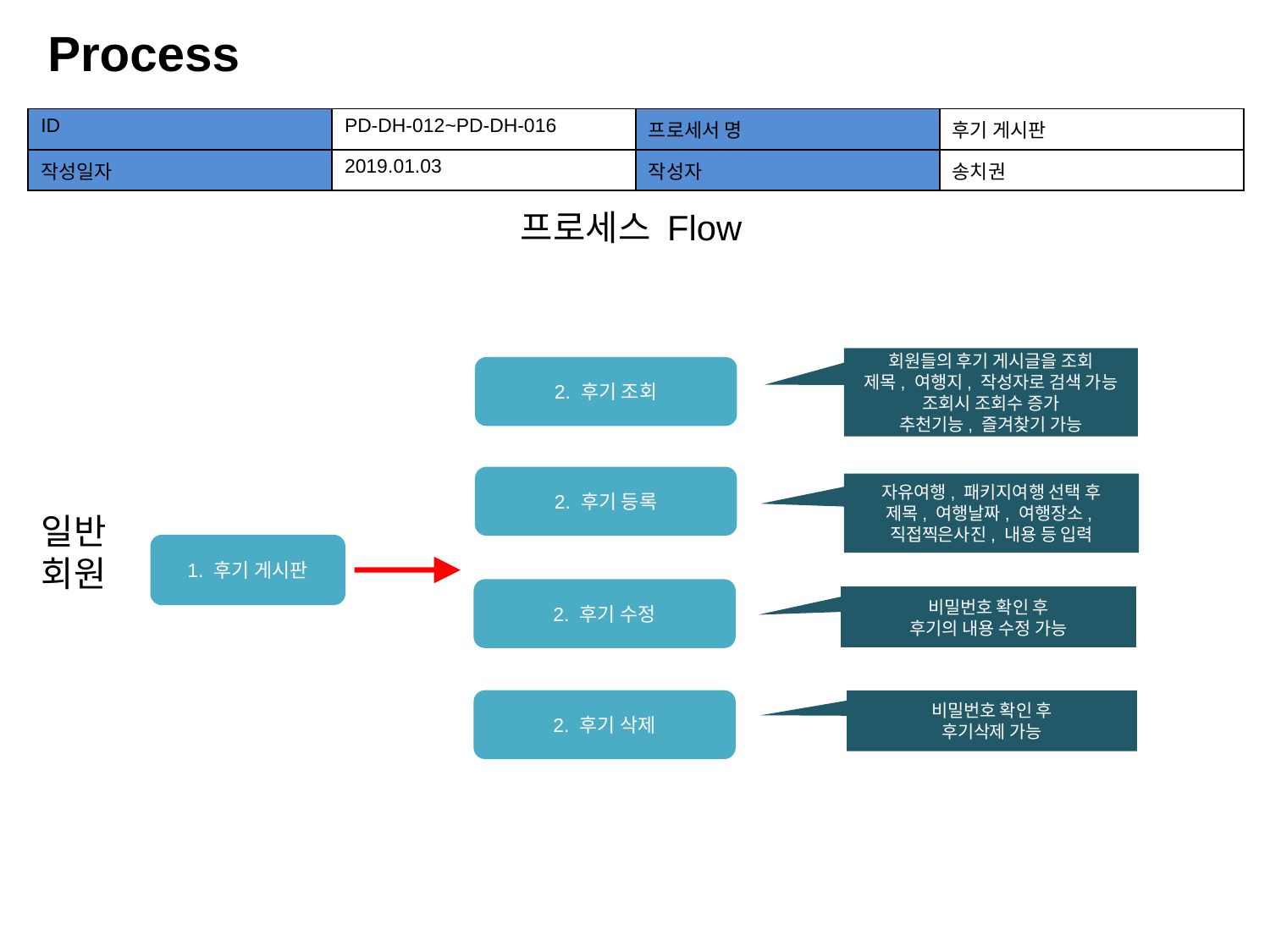

Process

| ID | PD-DH-012~PD-DH-016 | 프로세서 명 | 후기 게시판 |
| --- | --- | --- | --- |
| 작성일자 | 2019.01.03 | 작성자 | 송치권 |
프로세스 Flow
회원들의 후기 게시글을 조회
제목, 여행지, 작성자로 검색 가능
조회시 조회수 증가
추천기능, 즐겨찾기 가능
2. 후기 조회
2. 후기 등록
자유여행, 패키지여행 선택 후
제목, 여행날짜, 여행장소,
직접찍은사진, 내용 등 입력
일반
회원
1. 후기 게시판
2. 후기 수정
비밀번호 확인 후
후기의 내용 수정 가능
2. 후기 삭제
비밀번호 확인 후
후기삭제 가능